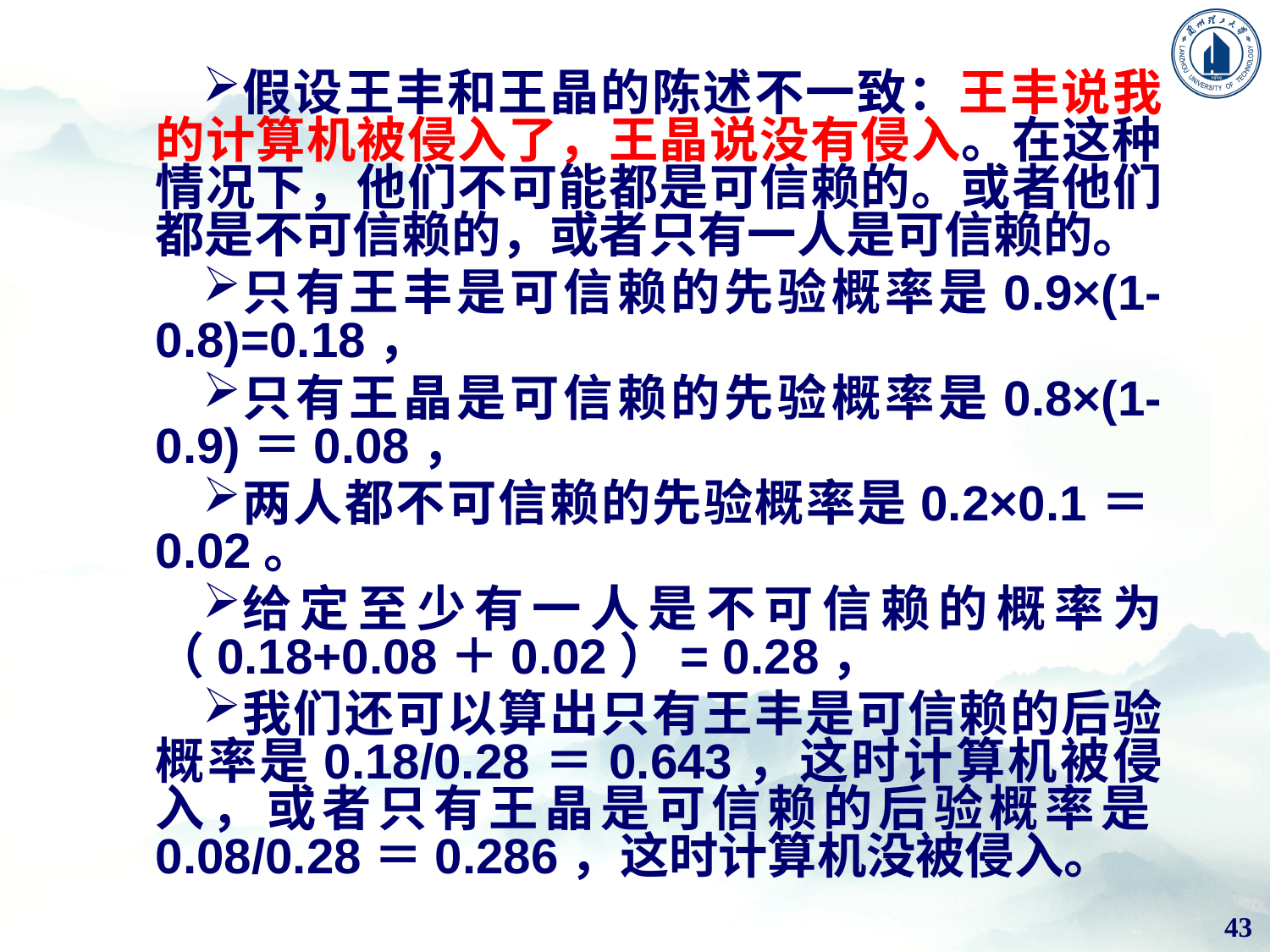

假设王丰和王晶的陈述不一致：王丰说我的计算机被侵入了，王晶说没有侵入。在这种情况下，他们不可能都是可信赖的。或者他们都是不可信赖的，或者只有一人是可信赖的。
只有王丰是可信赖的先验概率是0.9×(1-0.8)=0.18，
只有王晶是可信赖的先验概率是0.8×(1-0.9)＝0.08，
两人都不可信赖的先验概率是0.2×0.1＝0.02。
给定至少有一人是不可信赖的概率为（0.18+0.08＋0.02）= 0.28，
我们还可以算出只有王丰是可信赖的后验概率是0.18/0.28＝0.643，这时计算机被侵入，或者只有王晶是可信赖的后验概率是0.08/0.28＝0.286，这时计算机没被侵入。
43